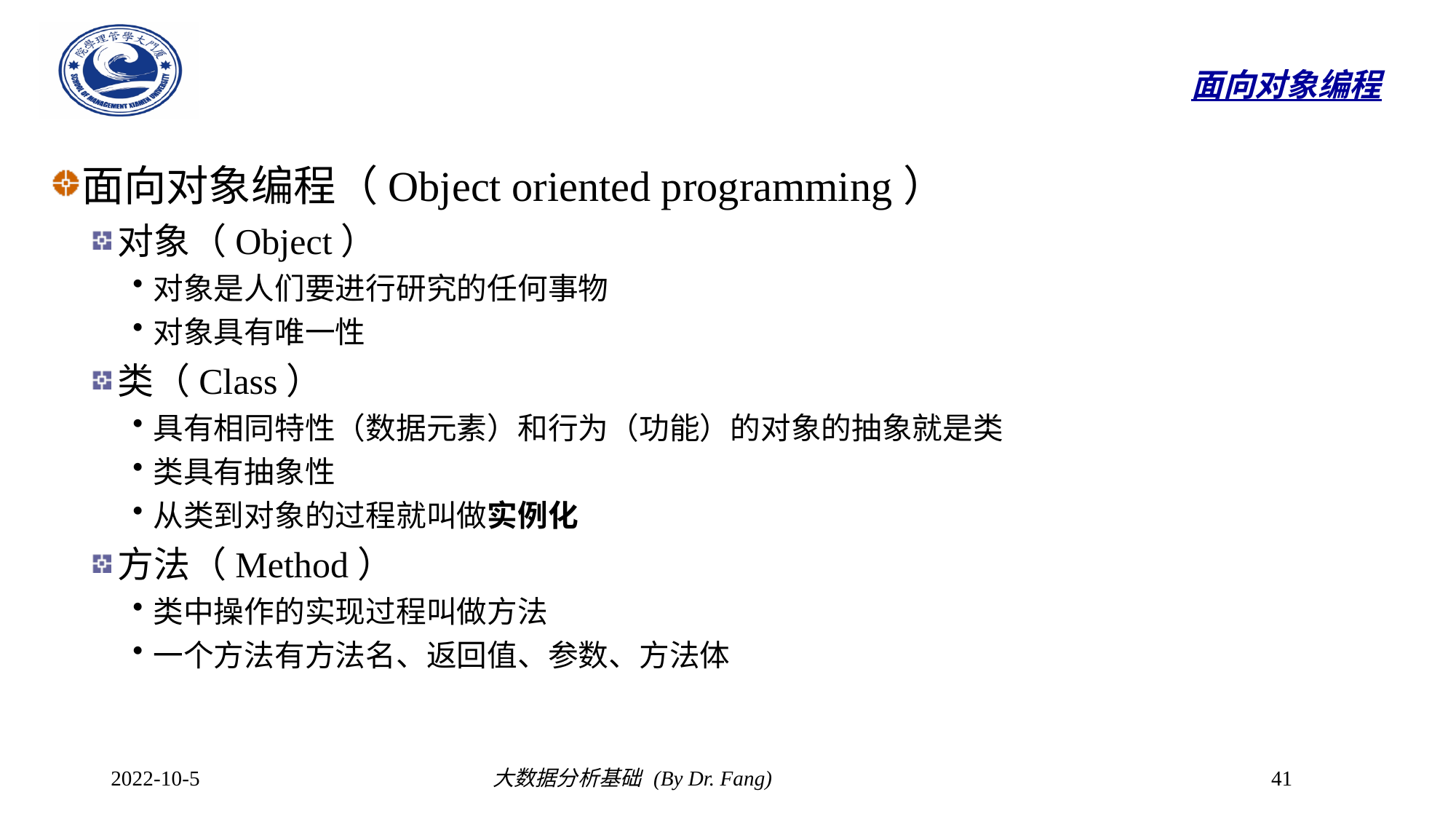

# 面向对象编程
面向对象编程（Object oriented programming）
对象（Object）
对象是人们要进行研究的任何事物
对象具有唯一性
类（Class）
具有相同特性（数据元素）和行为（功能）的对象的抽象就是类
类具有抽象性
从类到对象的过程就叫做实例化
方法（Method）
类中操作的实现过程叫做方法
一个方法有方法名、返回值、参数、方法体
2022-10-5
大数据分析基础 (By Dr. Fang)
41